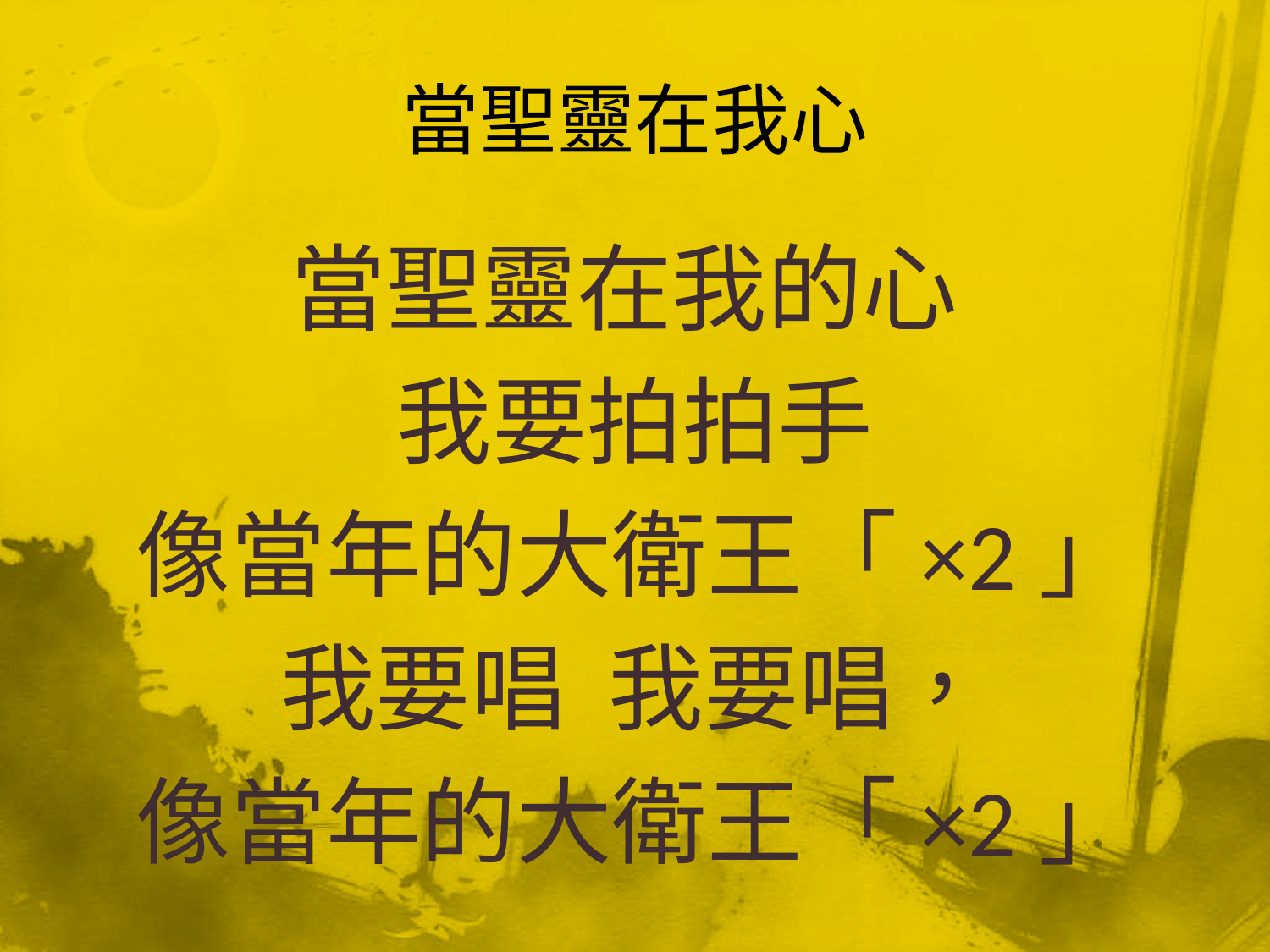

# 當聖靈在我心
當聖靈在我的心
我要拍拍手
像當年的大衛王「×2」
我要唱  我要唱，
像當年的大衛王「×2」